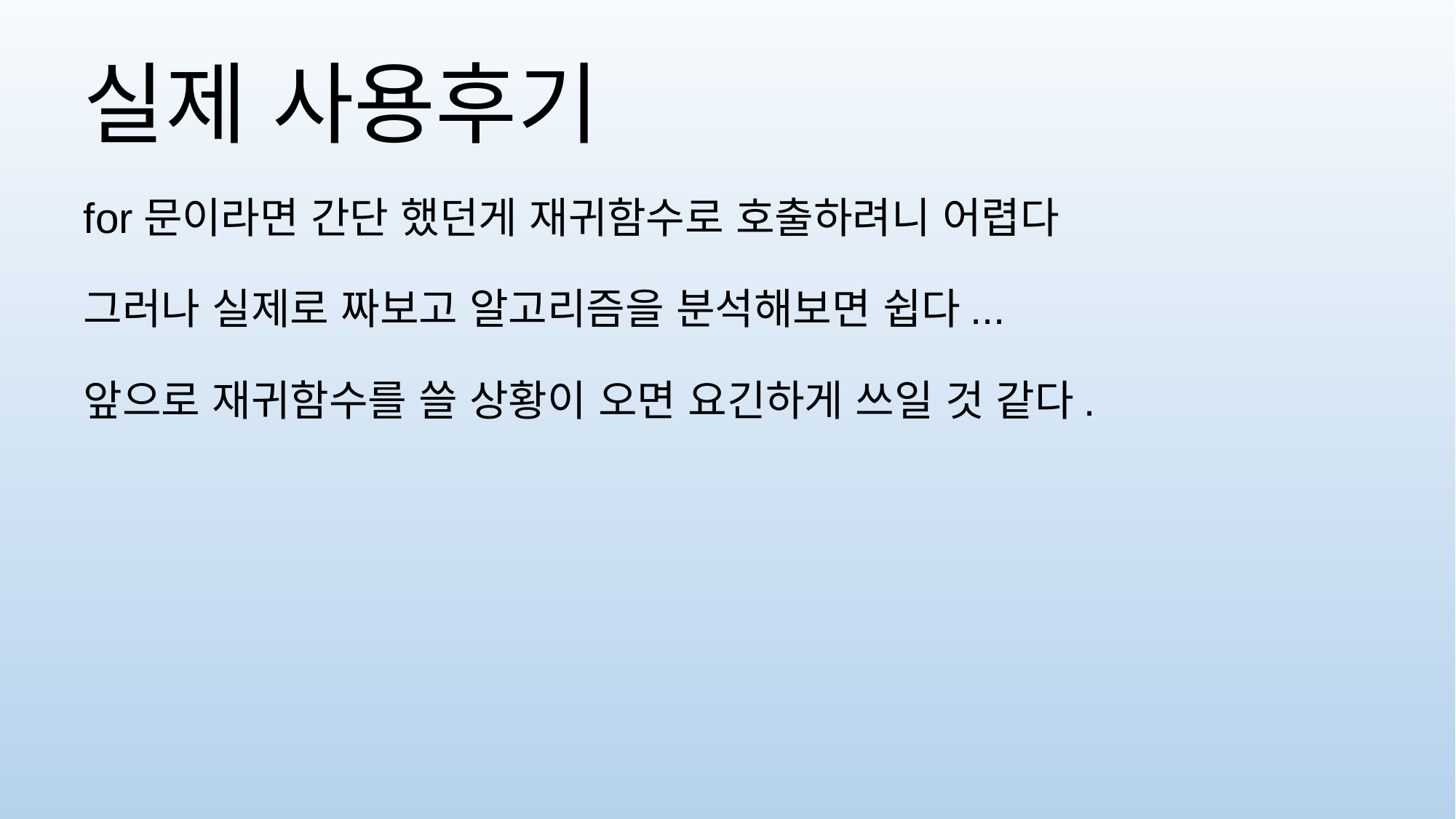

# 실제 사용후기
for문이라면 간단 했던게 재귀함수로 호출하려니 어렵다

그러나 실제로 짜보고 알고리즘을 분석해보면 쉽다...

앞으로 재귀함수를 쓸 상황이 오면 요긴하게 쓰일 것 같다.